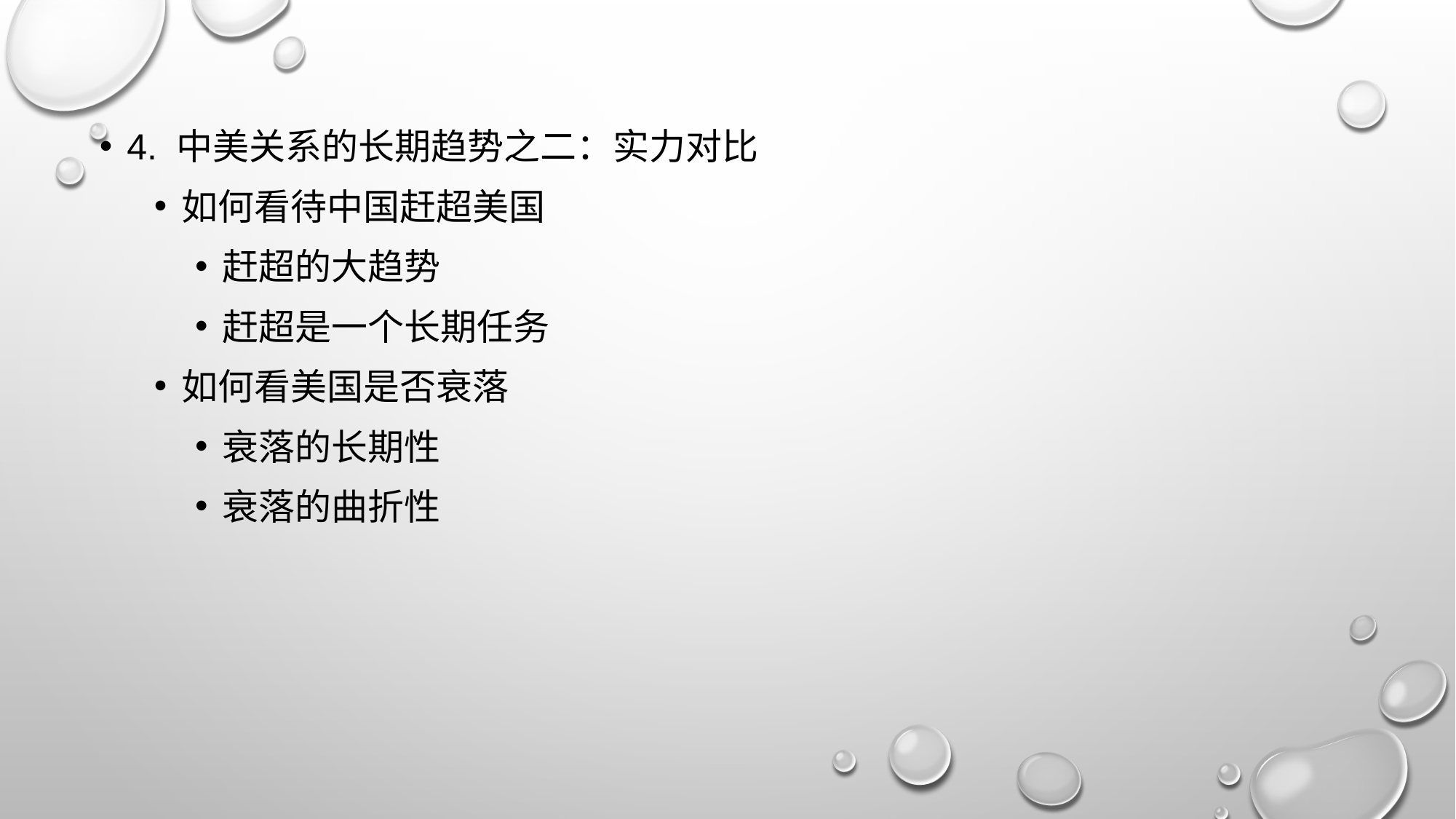

4. 中美关系的长期趋势之二：实力对比
如何看待中国赶超美国
赶超的大趋势
赶超是一个长期任务
如何看美国是否衰落
衰落的长期性
衰落的曲折性